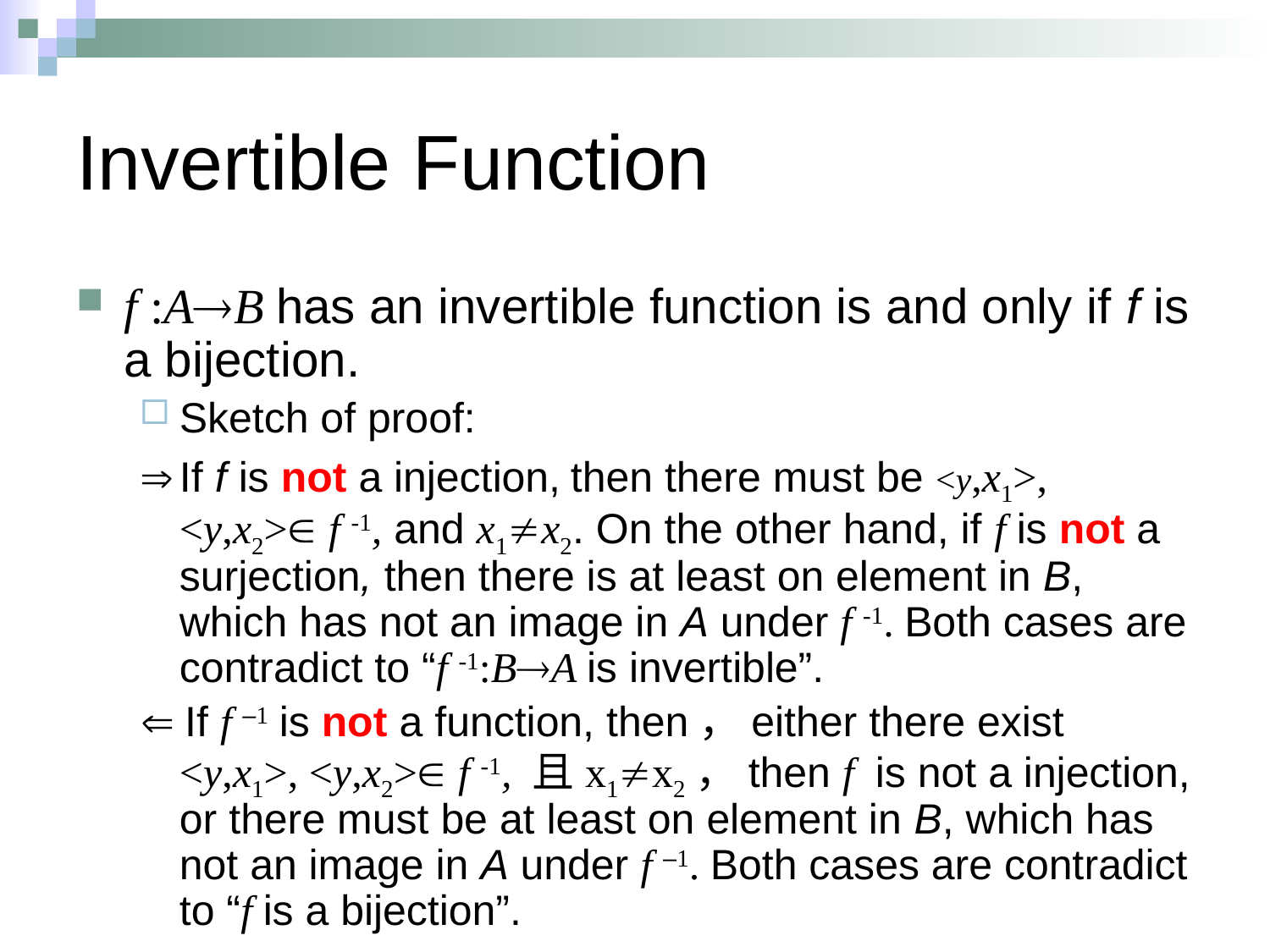

# Invertible Function
f :A→B has an invertible function is and only if f is a bijection.
Sketch of proof:
⇒	If f is not a injection, then there must be <y,x1>, <y,x2>∈ f -1, and x1≠x2. On the other hand, if f is not a surjection, then there is at least on element in B, which has not an image in A under f -1. Both cases are contradict to “f -1:B→A is invertible”.
⇐ If f –1 is not a function, then，either there exist <y,x1>, <y,x2>∈ f -1, 且x1≠x2，then f  is not a injection, or there must be at least on element in B, which has not an image in A under f –1. Both cases are contradict to “f is a bijection”.